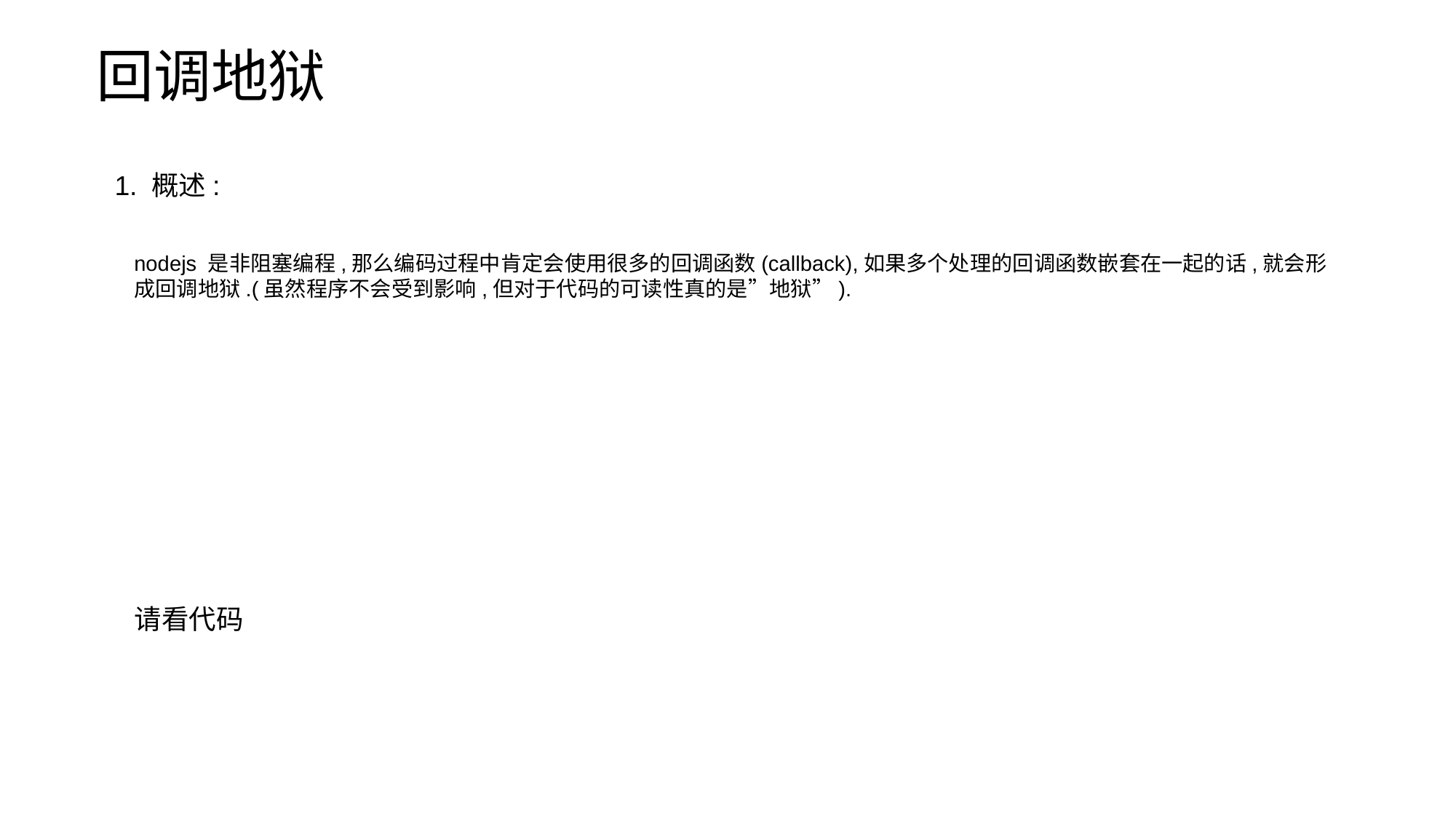

回调地狱
 1. 概述:
nodejs 是非阻塞编程,那么编码过程中肯定会使用很多的回调函数(callback),如果多个处理的回调函数嵌套在一起的话,就会形成回调地狱.(虽然程序不会受到影响,但对于代码的可读性真的是”地狱”).
请看代码